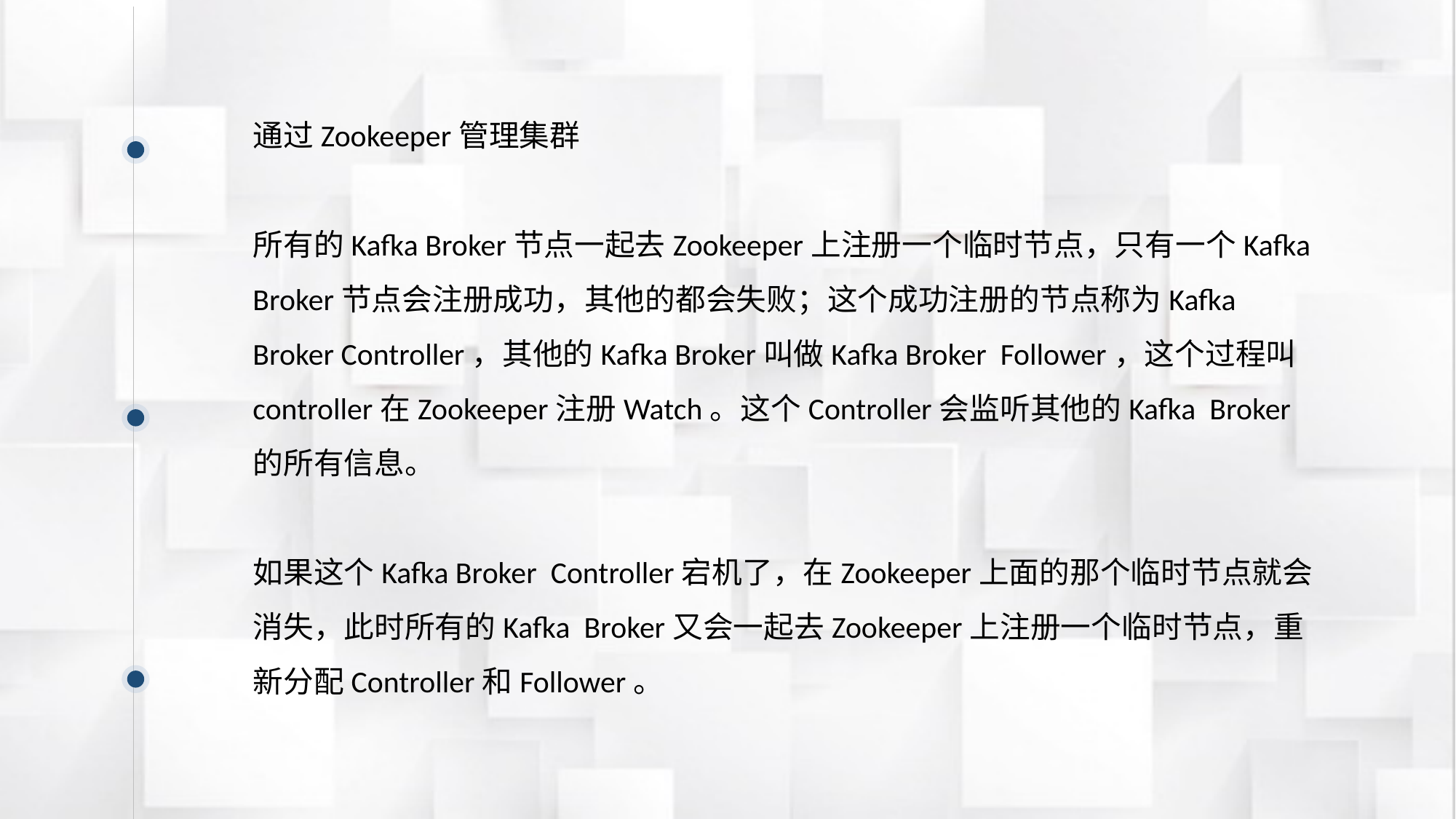

通过Zookeeper管理集群

所有的Kafka Broker节点一起去Zookeeper上注册一个临时节点，只有一个Kafka  Broker节点会注册成功，其他的都会失败；这个成功注册的节点称为Kafka  Broker Controller，其他的Kafka Broker叫做Kafka Broker  Follower，这个过程叫controller在Zookeeper注册Watch。这个Controller会监听其他的Kafka  Broker的所有信息。

如果这个Kafka Broker  Controller宕机了，在Zookeeper上面的那个临时节点就会消失，此时所有的Kafka  Broker又会一起去Zookeeper上注册一个临时节点，重新分配Controller和Follower。